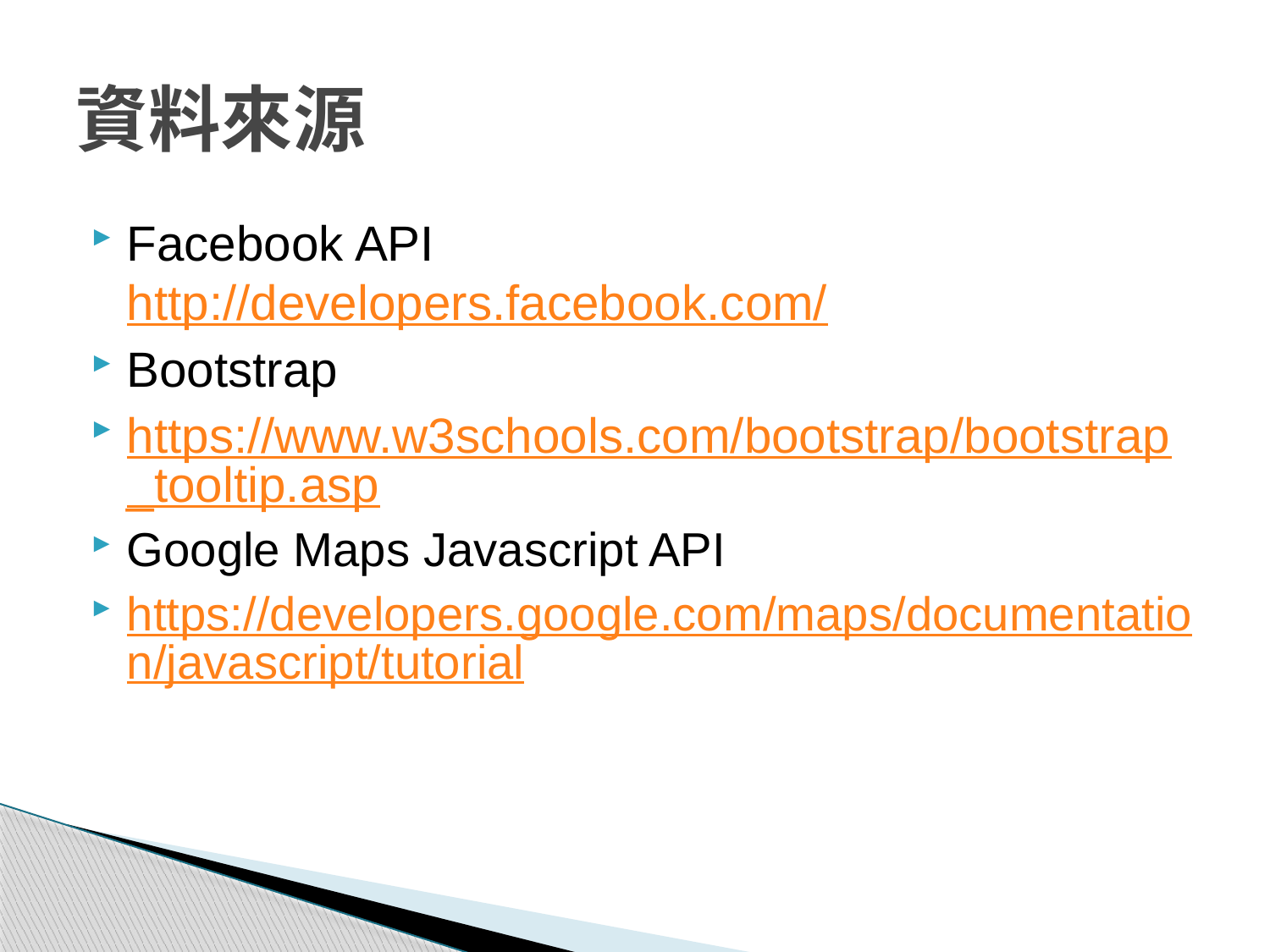

# 資料來源
Facebook API
http://developers.facebook.com/
Bootstrap
https://www.w3schools.com/bootstrap/bootstrap_tooltip.asp
Google Maps Javascript API
https://developers.google.com/maps/documentation/javascript/tutorial